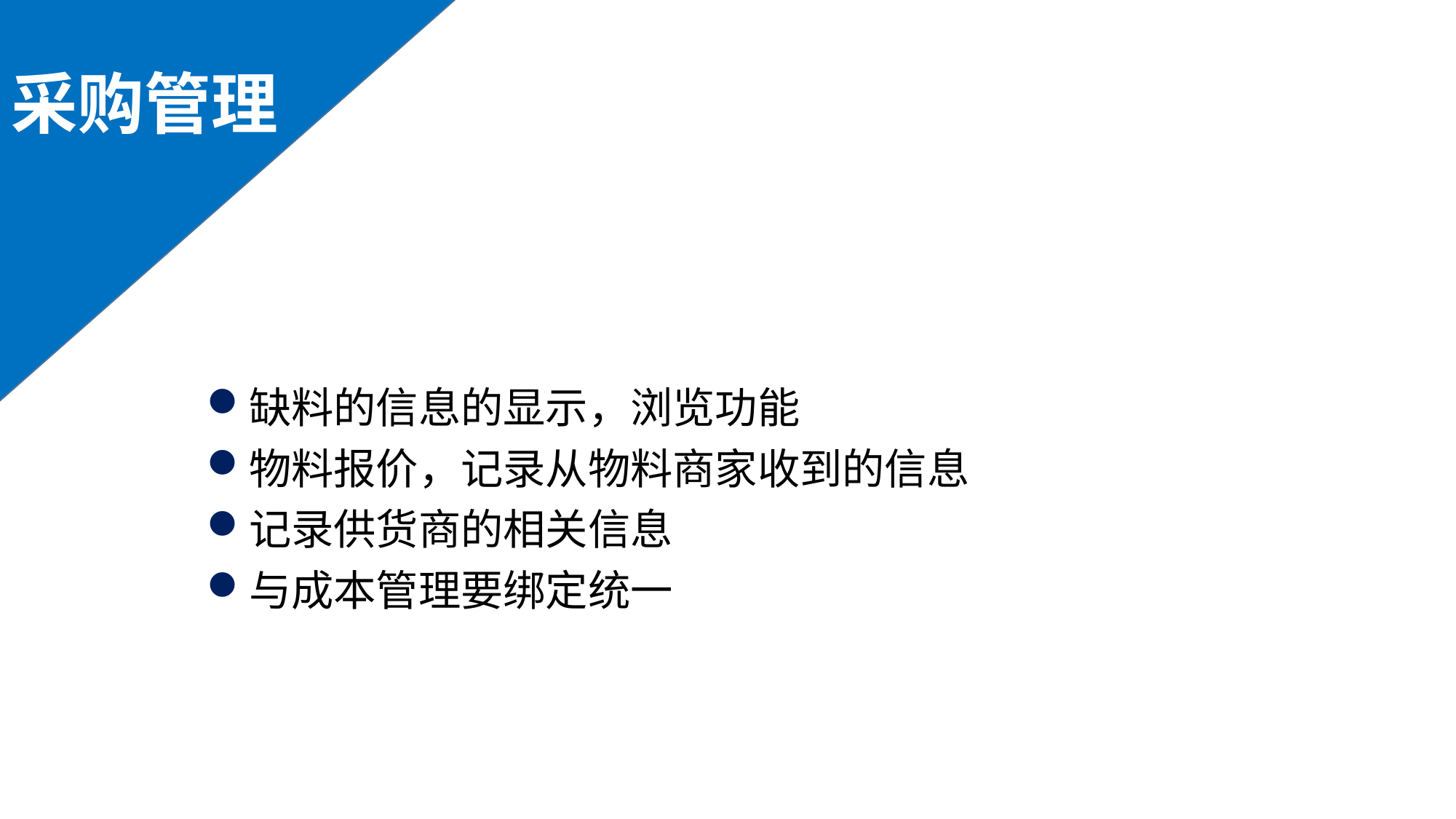

# 采购管理
缺料的信息的显示，浏览功能
物料报价，记录从物料商家收到的信息
记录供货商的相关信息
与成本管理要绑定统一